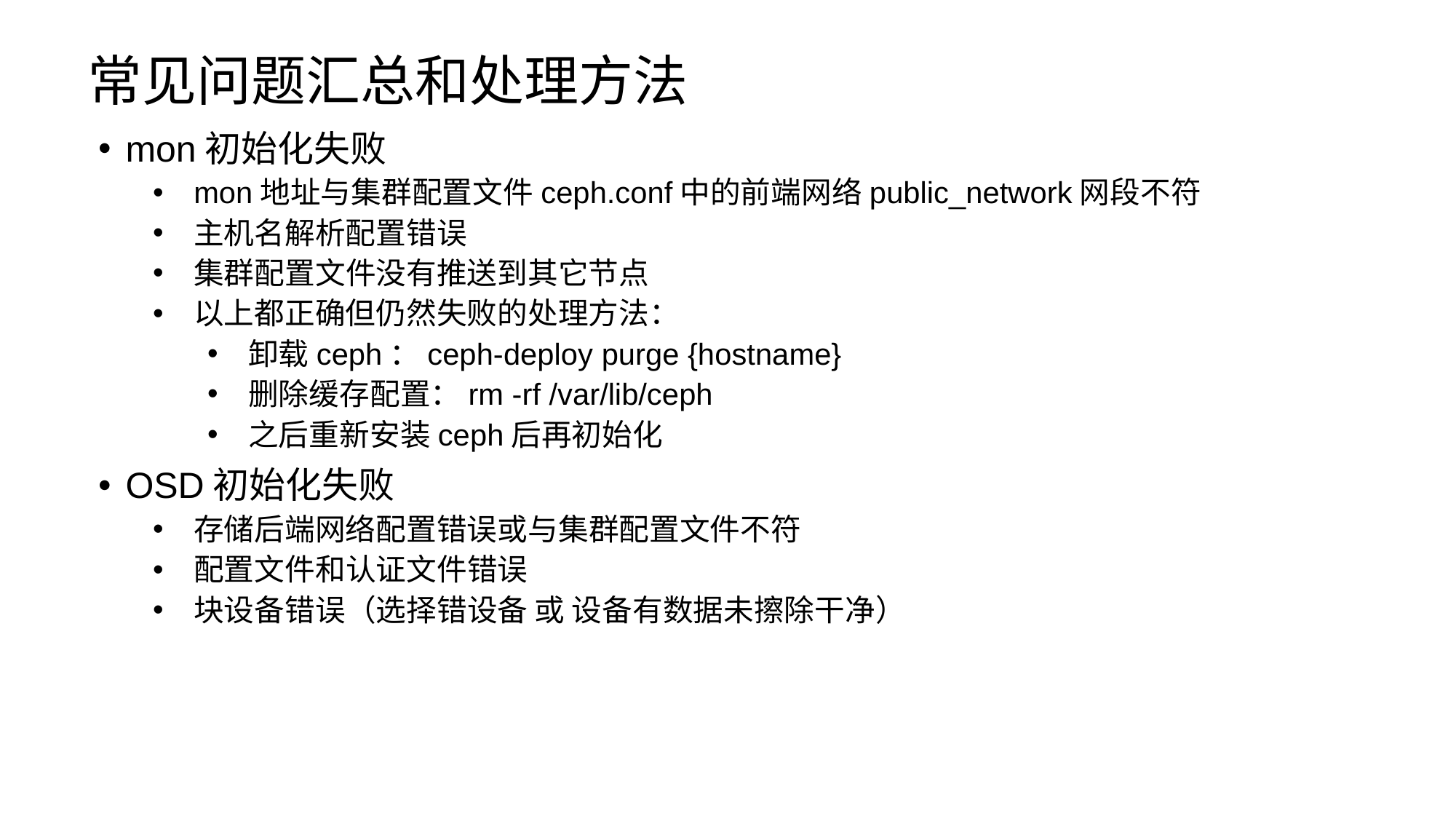

# 常见问题汇总和处理方法
mon初始化失败
mon地址与集群配置文件ceph.conf中的前端网络public_network网段不符
主机名解析配置错误
集群配置文件没有推送到其它节点
以上都正确但仍然失败的处理方法：
卸载ceph：ceph-deploy purge {hostname}
删除缓存配置：rm -rf /var/lib/ceph
之后重新安装ceph后再初始化
OSD初始化失败
存储后端网络配置错误或与集群配置文件不符
配置文件和认证文件错误
块设备错误（选择错设备 或 设备有数据未擦除干净）